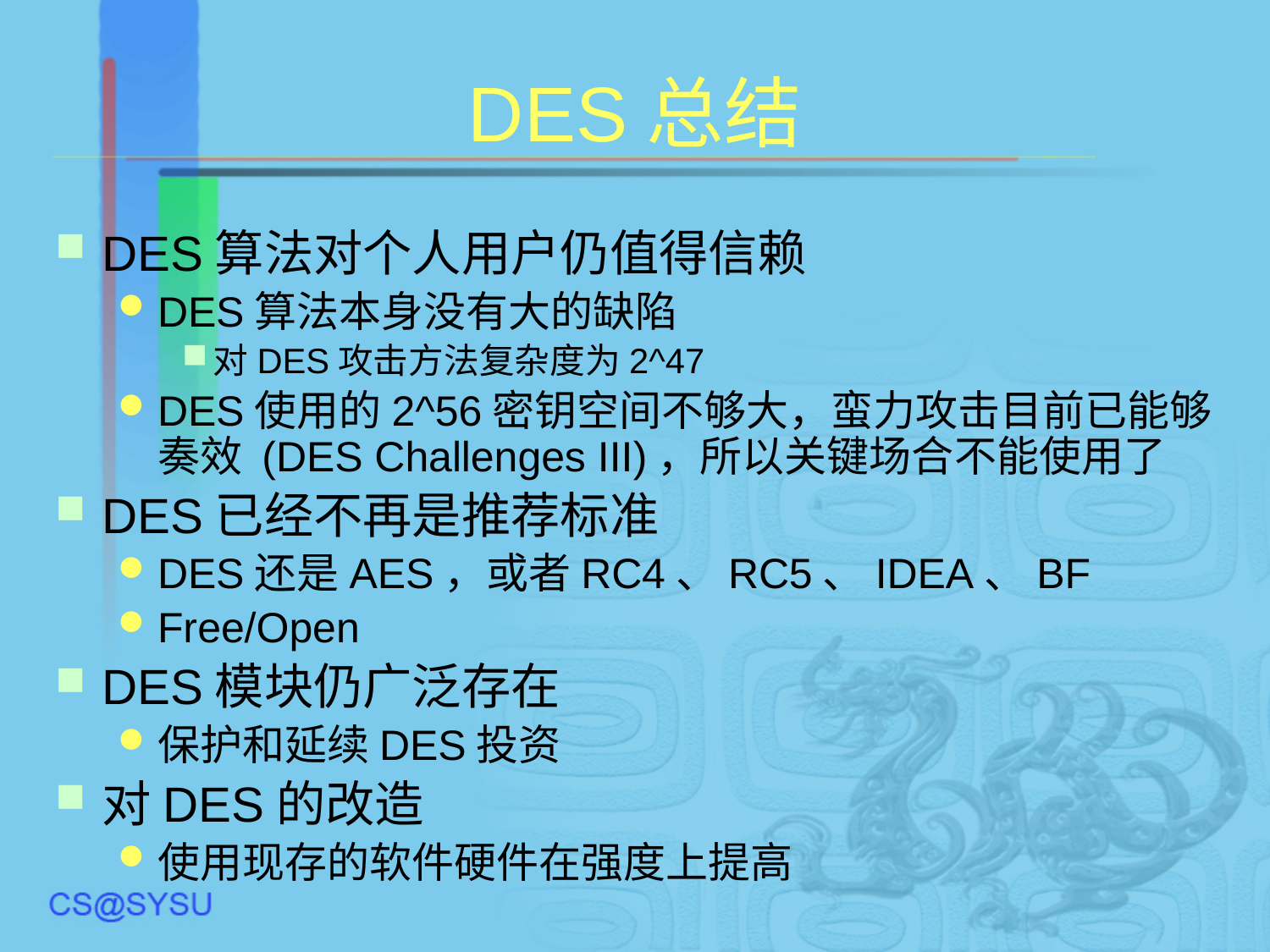

# DES总结
DES算法对个人用户仍值得信赖
DES算法本身没有大的缺陷
对DES攻击方法复杂度为2^47
DES使用的2^56密钥空间不够大，蛮力攻击目前已能够奏效 (DES Challenges III)，所以关键场合不能使用了
DES已经不再是推荐标准
DES还是AES，或者RC4、RC5、IDEA、BF
Free/Open
DES模块仍广泛存在
保护和延续DES投资
对DES的改造
使用现存的软件硬件在强度上提高